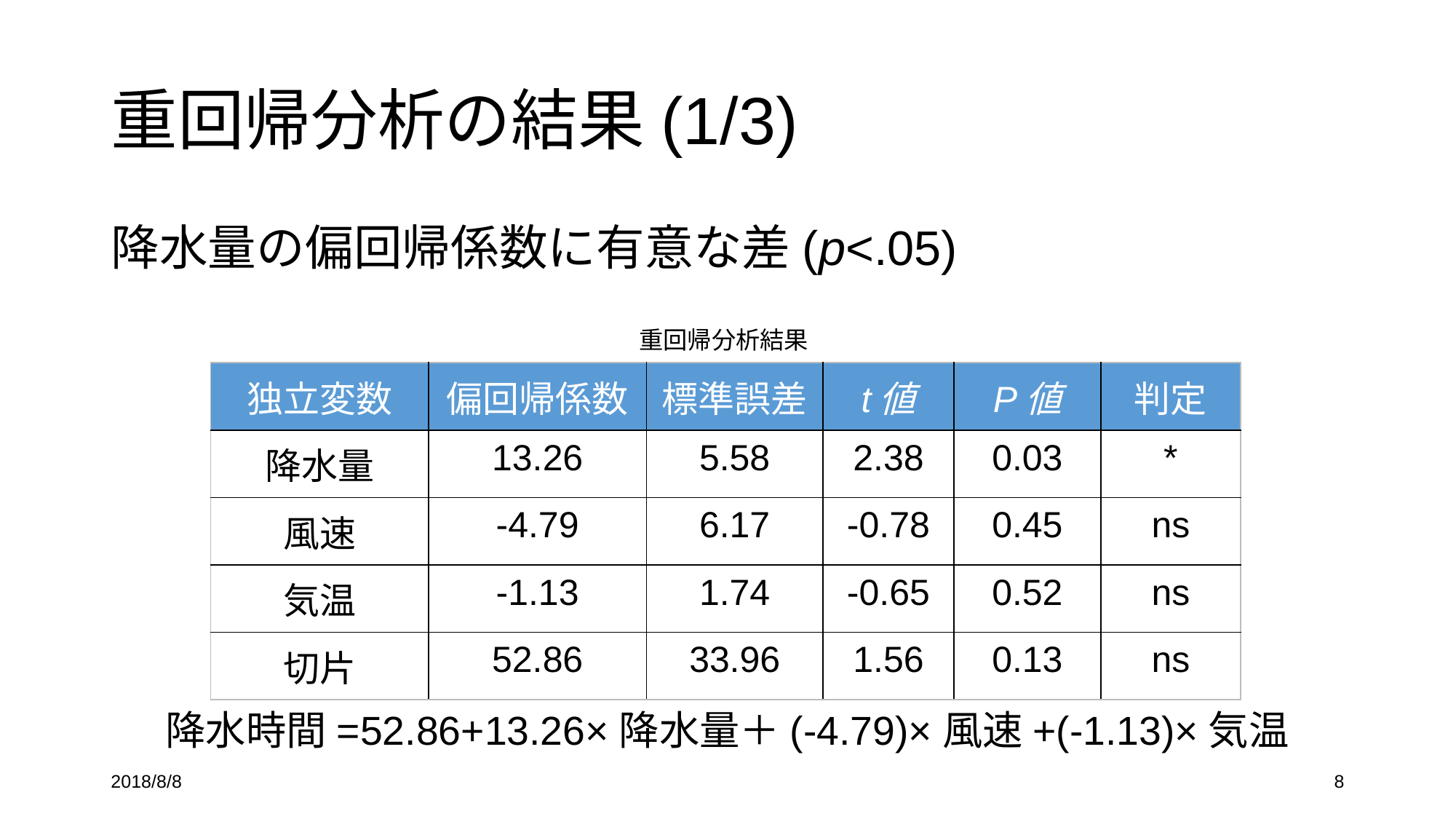

# 重回帰分析の結果(1/3)
降水量の偏回帰係数に有意な差(p<.05)
重回帰分析結果
| 独立変数 | 偏回帰係数 | 標準誤差 | t値 | P値 | 判定 |
| --- | --- | --- | --- | --- | --- |
| 降水量 | 13.26 | 5.58 | 2.38 | 0.03 | \* |
| 風速 | -4.79 | 6.17 | -0.78 | 0.45 | ns |
| 気温 | -1.13 | 1.74 | -0.65 | 0.52 | ns |
| 切片 | 52.86 | 33.96 | 1.56 | 0.13 | ns |
降水時間=52.86+13.26×降水量＋(-4.79)×風速+(-1.13)×気温
2018/8/8
8